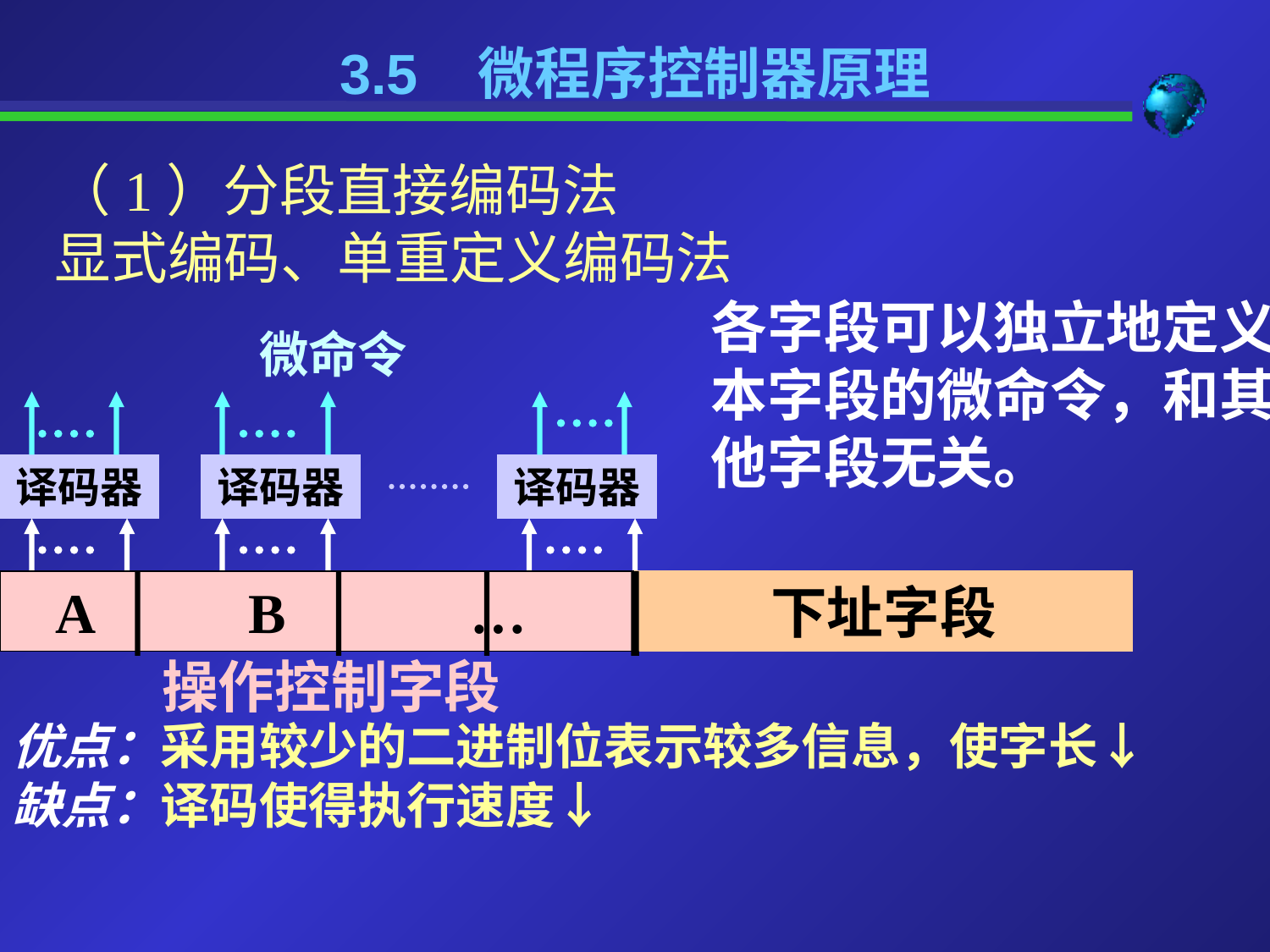

3.5   微程序控制器原理
（1）分段直接编码法
显式编码、单重定义编码法
各字段可以独立地定义本字段的微命令，和其他字段无关。
微命令

译码器
译码器
译码器

   A           B             …

下址字段

操作控制字段
优点：采用较少的二进制位表示较多信息，使字长↓
缺点：译码使得执行速度↓
75